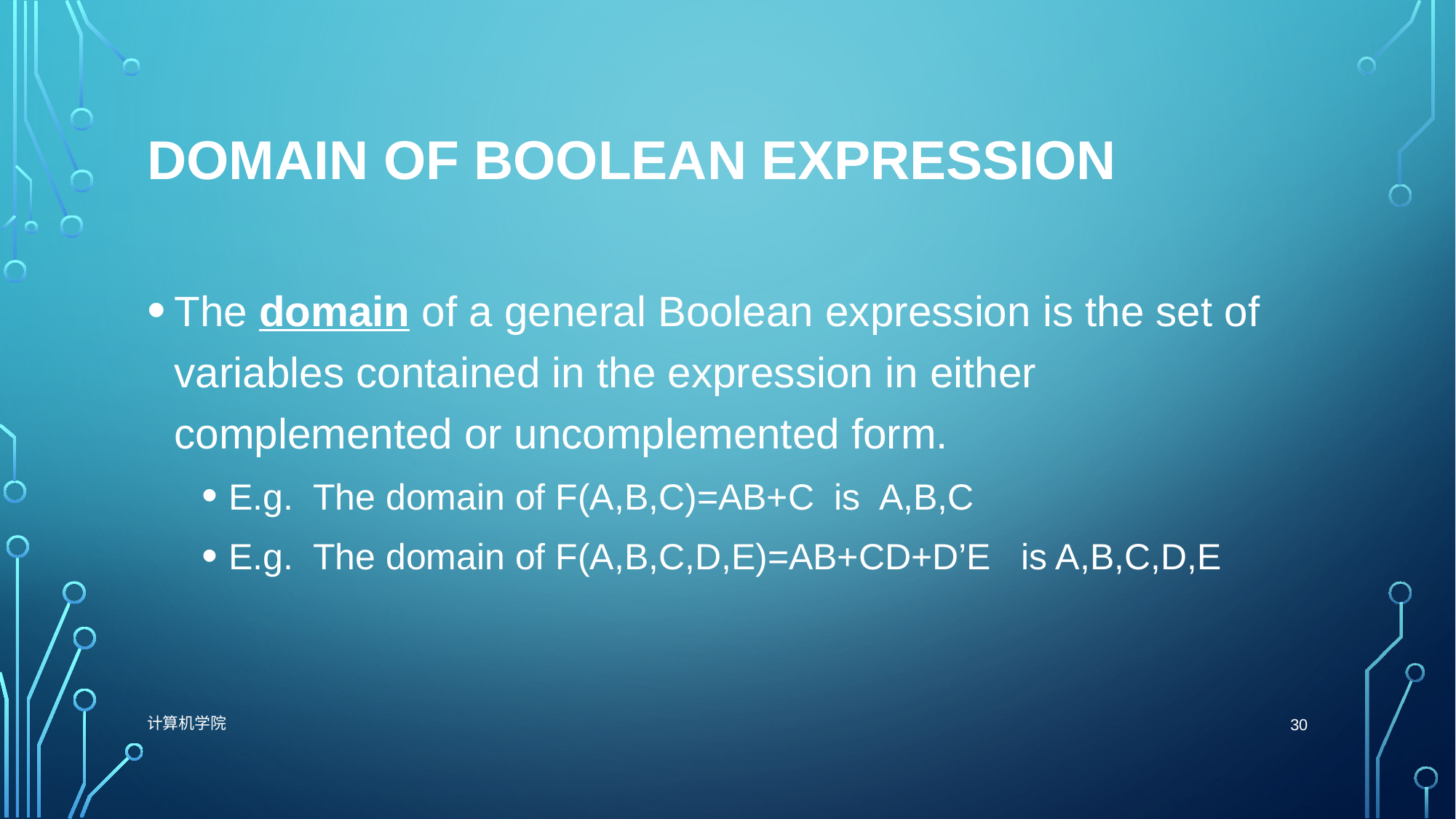

# Domain of Boolean Expression
The domain of a general Boolean expression is the set of variables contained in the expression in either complemented or uncomplemented form.
E.g.  The domain of F(A,B,C)=AB+C  is  A,B,C
E.g.  The domain of F(A,B,C,D,E)=AB+CD+D’E   is A,B,C,D,E
30
计算机学院